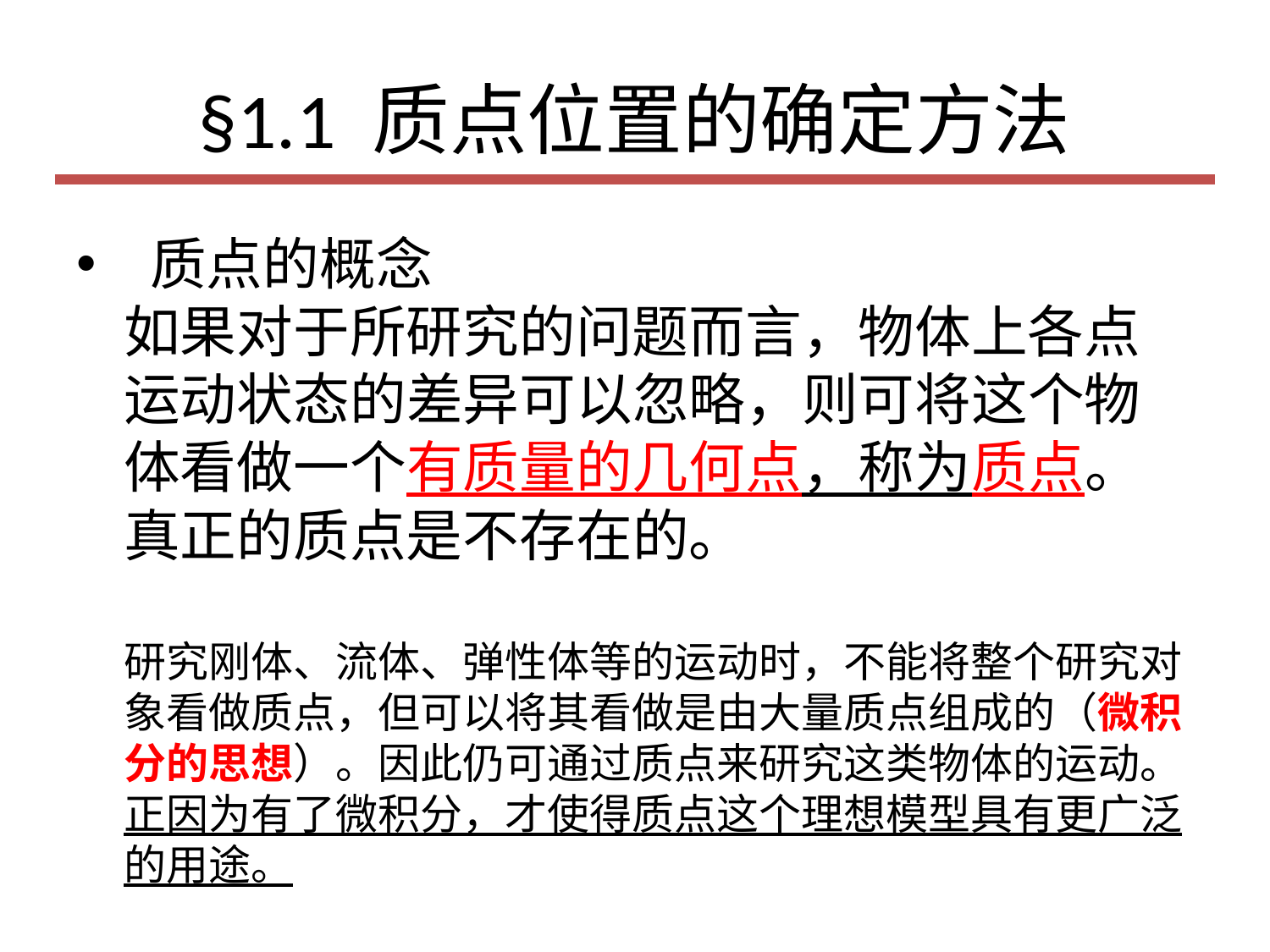

# §1.1 质点位置的确定方法
 质点的概念
如果对于所研究的问题而言，物体上各点运动状态的差异可以忽略，则可将这个物体看做一个有质量的几何点，称为质点。
真正的质点是不存在的。
研究刚体、流体、弹性体等的运动时，不能将整个研究对象看做质点，但可以将其看做是由大量质点组成的（微积分的思想）。因此仍可通过质点来研究这类物体的运动。
正因为有了微积分，才使得质点这个理想模型具有更广泛的用途。